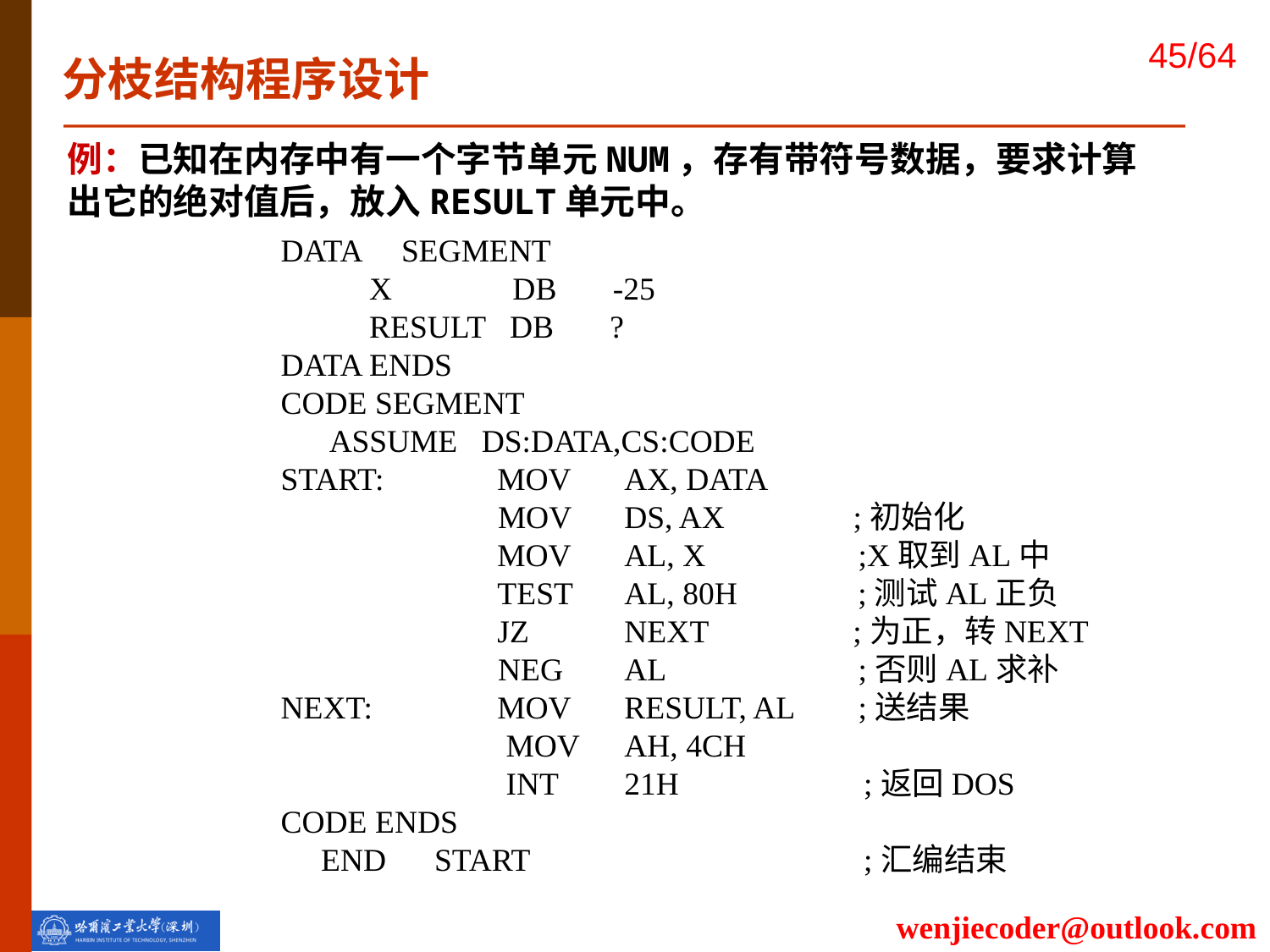

分枝结构程序设计
例：已知在内存中有一个字节单元NUM，存有带符号数据，要求计算出它的绝对值后，放入RESULT单元中。
DATA     SEGMENT
           X               DB       -25
           RESULT   DB       ?
DATA ENDS
CODE SEGMENT
      ASSUME   DS:DATA,CS:CODE
START:	MOV	AX, DATA
                           MOV	DS, AX                ;初始化
                 	MOV	AL, X                   ;X取到AL中
  		TEST	AL, 80H               ;测试AL正负
  		JZ	NEXT                  ;为正，转NEXT
                           NEG	AL                        ;否则AL求补
NEXT:	MOV	RESULT, AL        ;送结果
                            MOV	AH, 4CH
                            INT	21H                       ;返回DOS
CODE ENDS
     END      START		              ;汇编结束